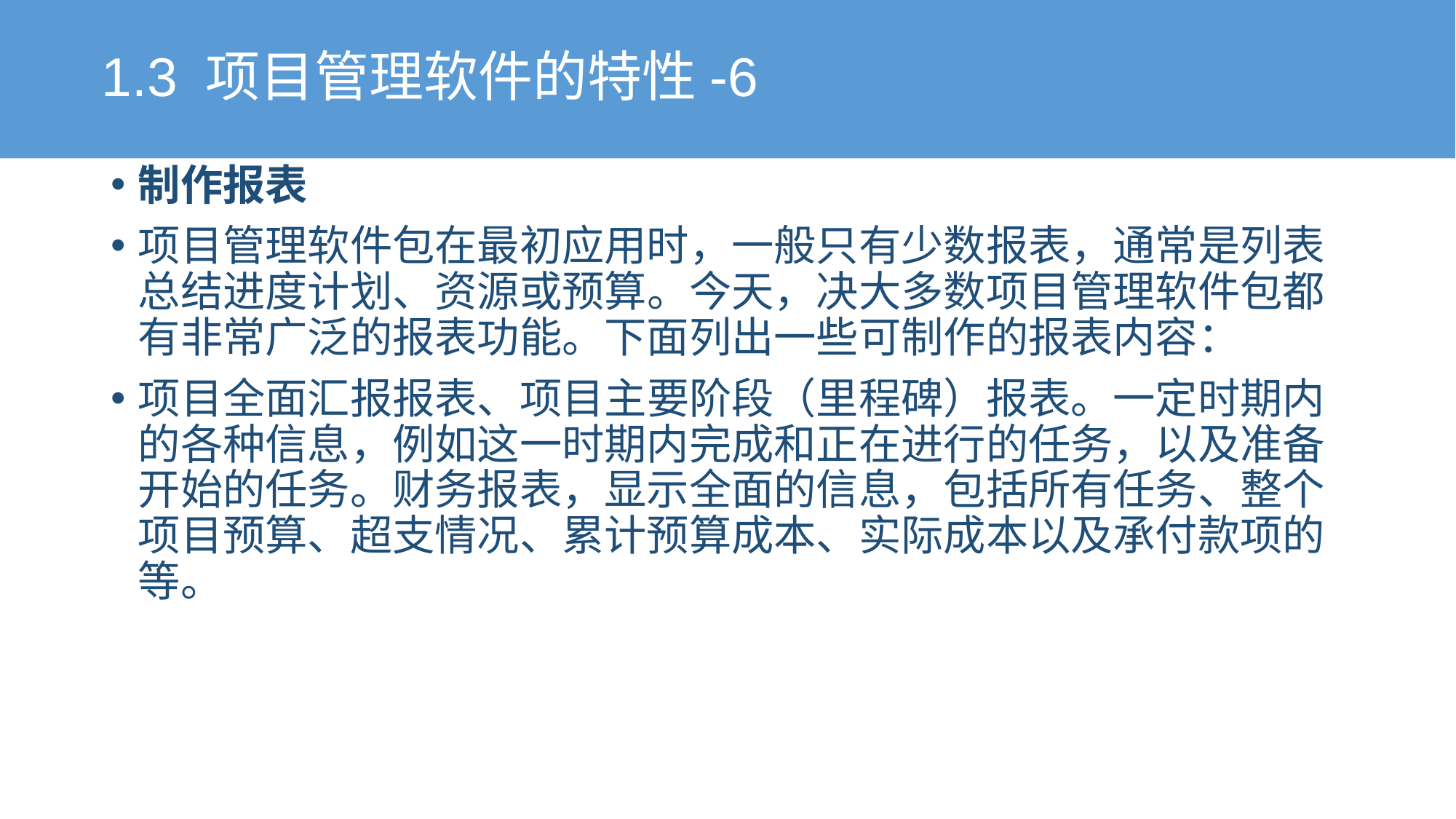

# 1.3 项目管理软件的特性-6
制作报表
项目管理软件包在最初应用时，一般只有少数报表，通常是列表总结进度计划、资源或预算。今天，决大多数项目管理软件包都有非常广泛的报表功能。下面列出一些可制作的报表内容：
项目全面汇报报表、项目主要阶段（里程碑）报表。一定时期内的各种信息，例如这一时期内完成和正在进行的任务，以及准备开始的任务。财务报表，显示全面的信息，包括所有任务、整个项目预算、超支情况、累计预算成本、实际成本以及承付款项的等。